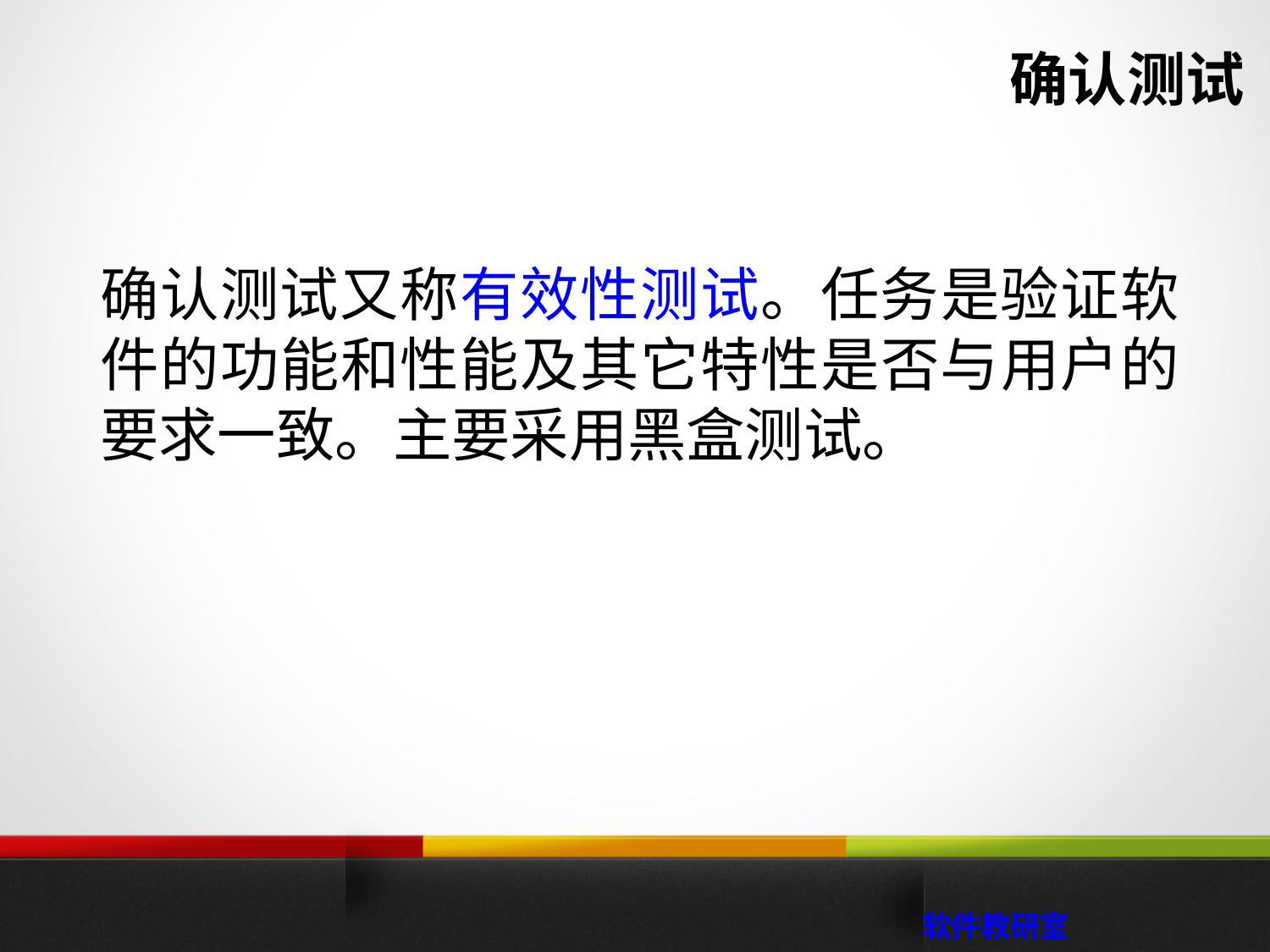

确认测试
确认测试又称有效性测试。任务是验证软件的功能和性能及其它特性是否与用户的要求一致。主要采用黑盒测试。
                                     软件教研室